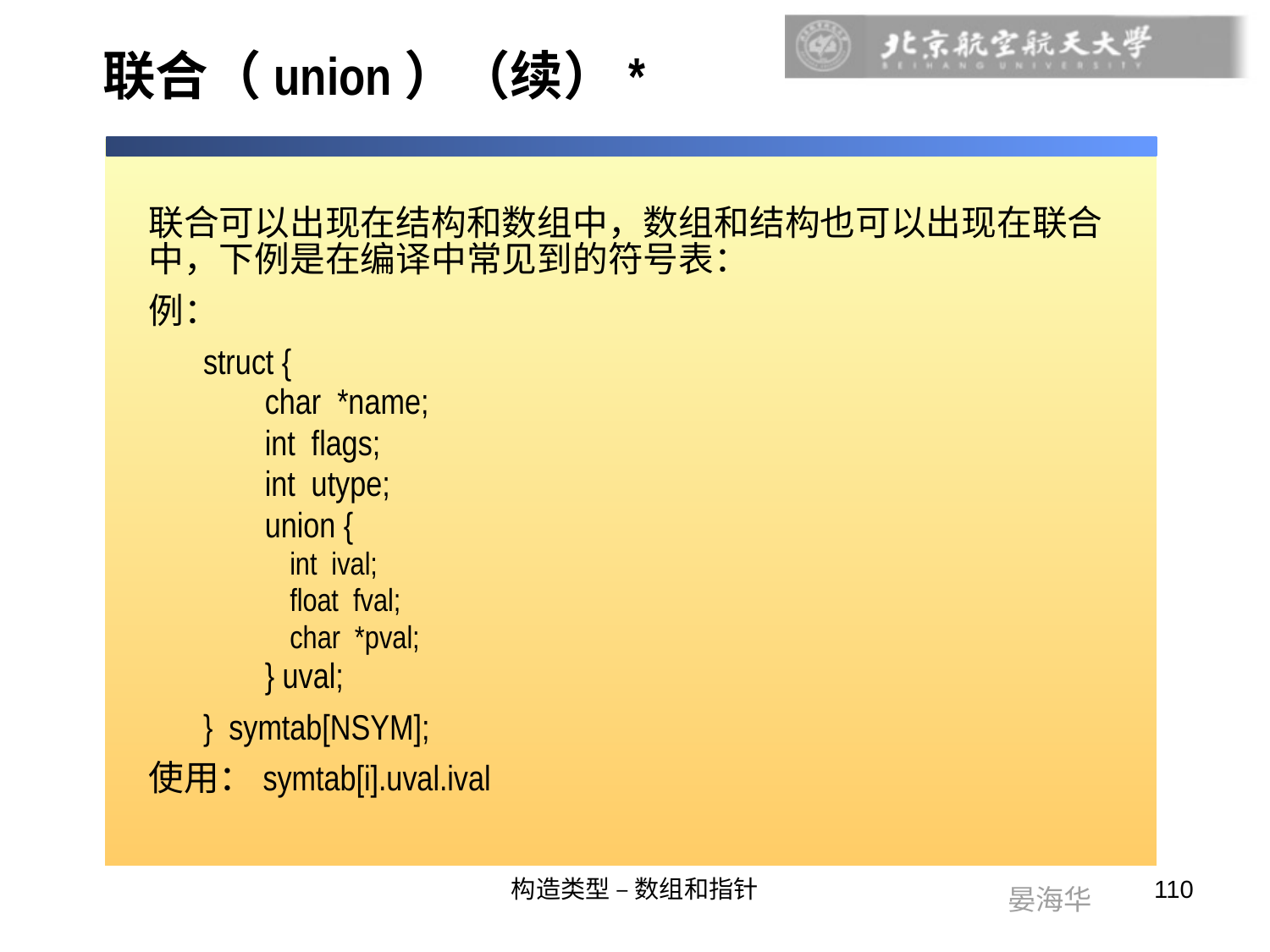

# 联合（union）（续）*
联合可以出现在结构和数组中，数组和结构也可以出现在联合中，下例是在编译中常见到的符号表：
例：
struct {
char  *name;
int  flags;
int  utype;
union {
int  ival;
float  fval;
char  *pval;
} uval;
}  symtab[NSYM];
使用：symtab[i].uval.ival
构造类型 – 数组和指针
110